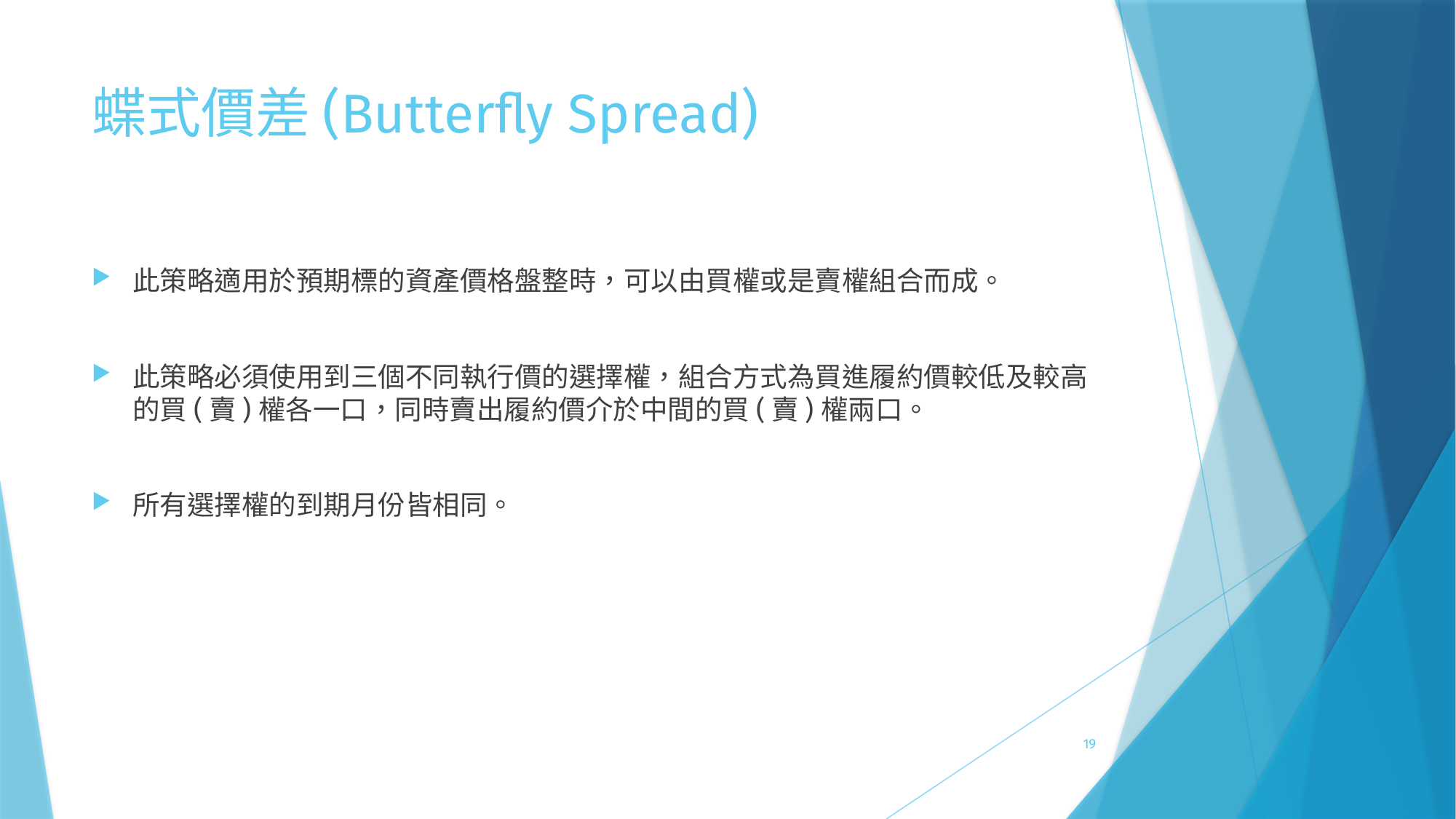

# 蝶式價差(Butterfly Spread)
此策略適用於預期標的資產價格盤整時，可以由買權或是賣權組合而成。

此策略必須使用到三個不同執行價的選擇權，組合方式為買進履約價較低及較高的買(賣)權各一口，同時賣出履約價介於中間的買(賣)權兩口。

所有選擇權的到期月份皆相同。

19